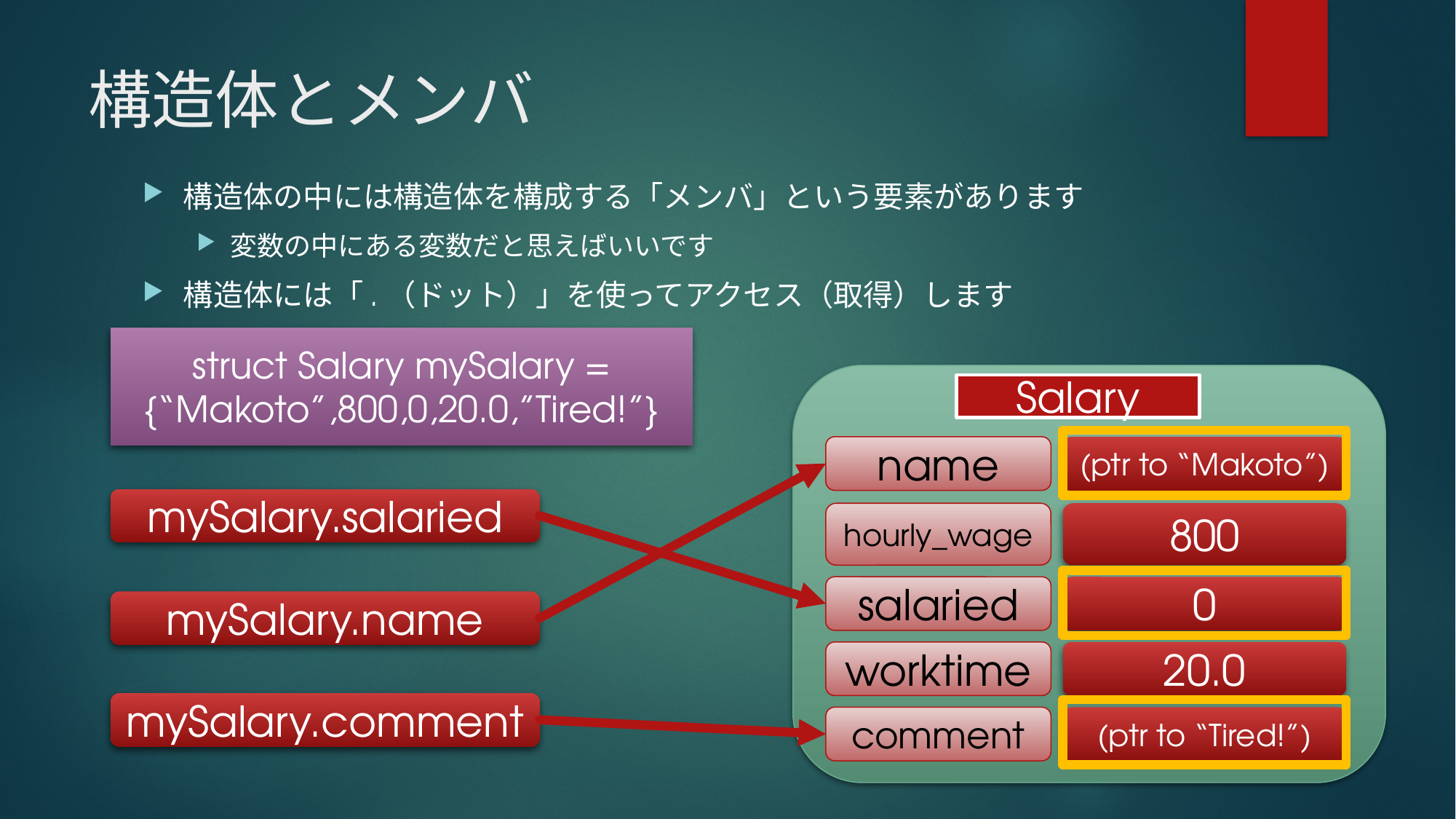

# 構造体とメンバ
構造体の中には構造体を構成する「メンバ」という要素があります
変数の中にある変数だと思えばいいです
構造体には「.（ドット）」を使ってアクセス（取得）します
struct Salary mySalary = {“Makoto”,800,0,20.0,”Tired!”}

Salary

name
(ptr to “Makoto”)
mySalary.salaried
hourly_wage
800

salaried
0
mySalary.name
worktime
20.0
mySalary.comment

comment
(ptr to “Tired!”)